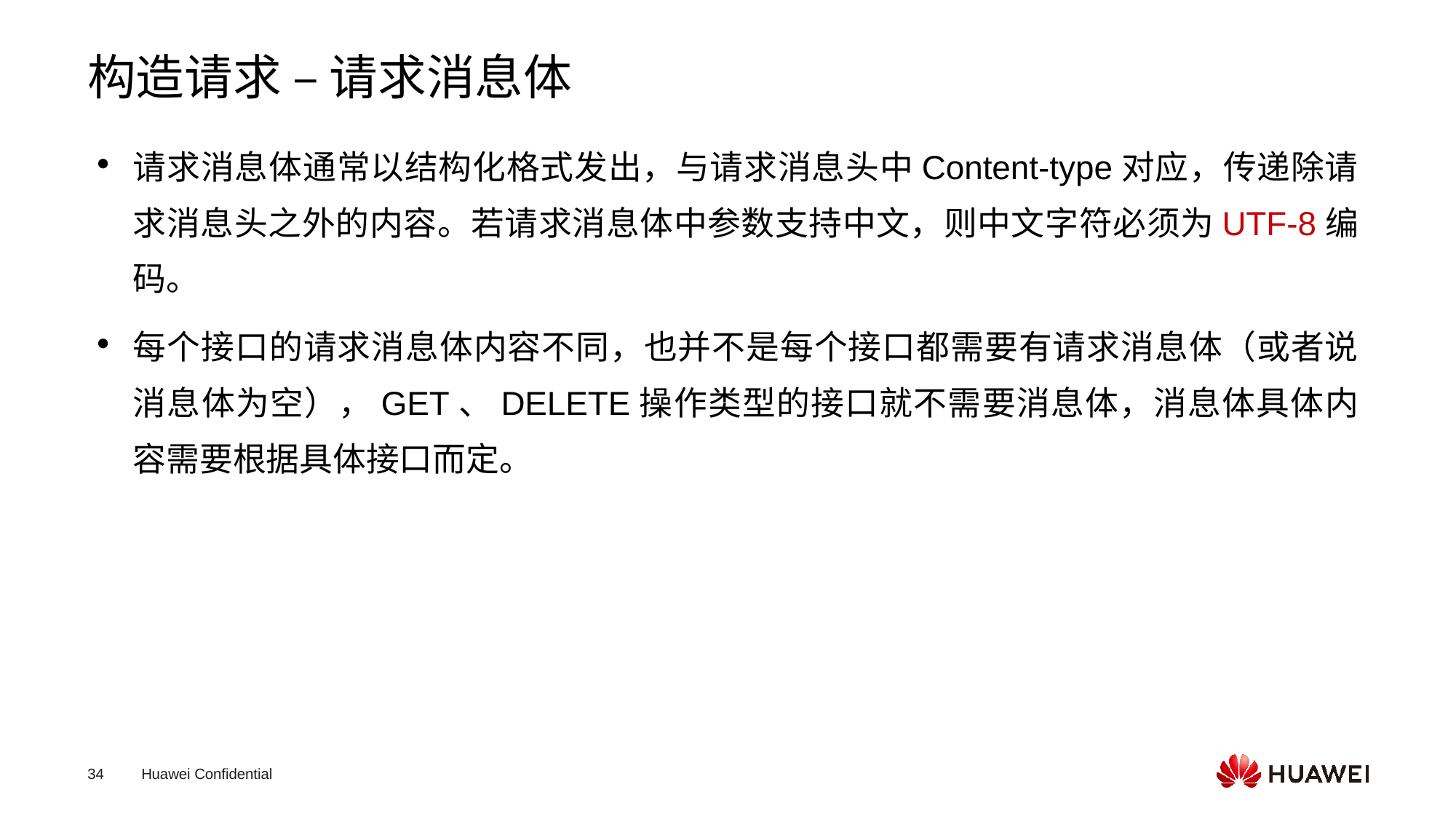

# 构造请求 – 请求消息体
请求消息体通常以结构化格式发出，与请求消息头中Content-type对应，传递除请求消息头之外的内容。若请求消息体中参数支持中文，则中文字符必须为UTF-8编码。
每个接口的请求消息体内容不同，也并不是每个接口都需要有请求消息体（或者说消息体为空），GET、DELETE操作类型的接口就不需要消息体，消息体具体内容需要根据具体接口而定。